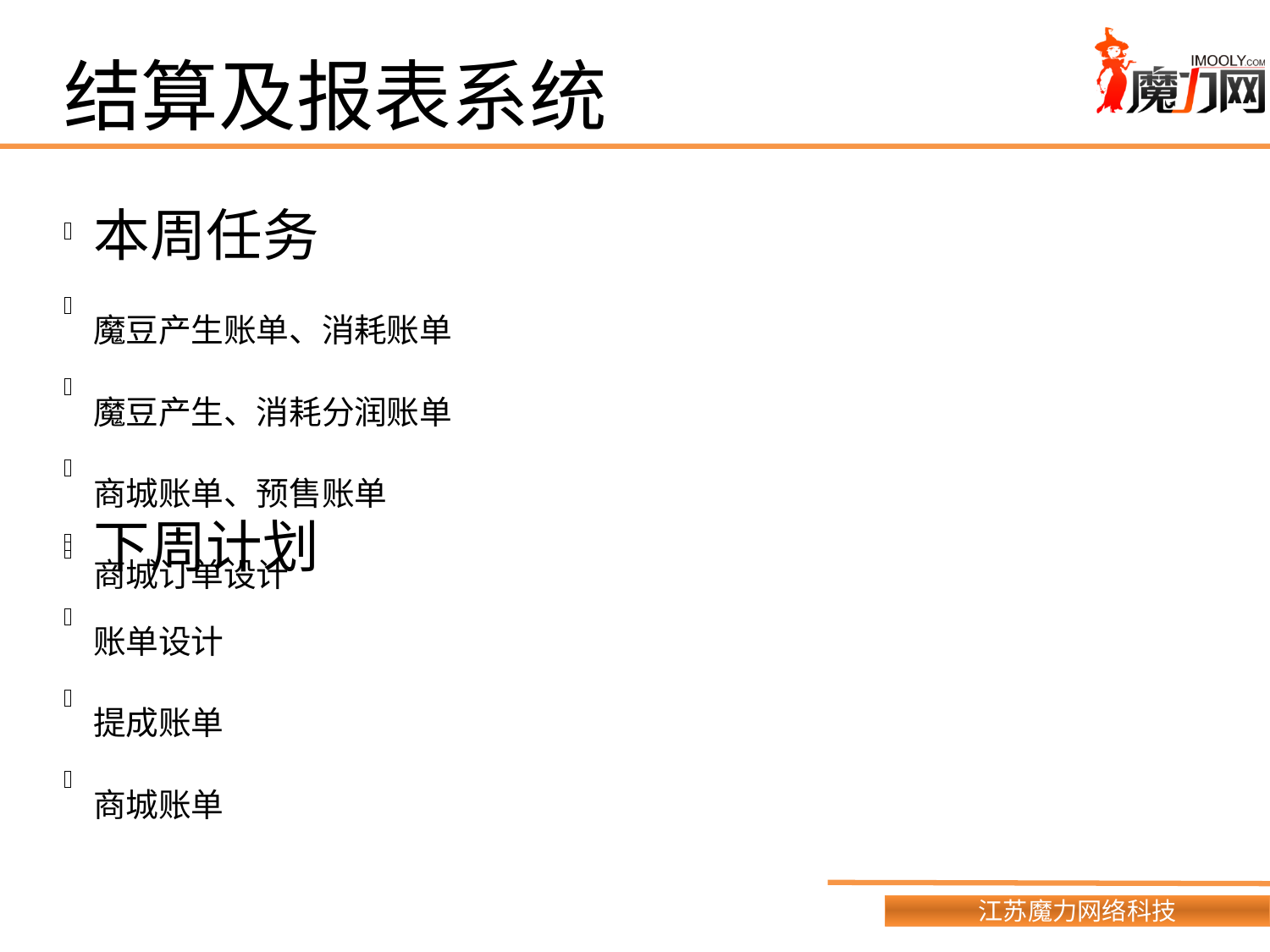

结算及报表系统

本周任务
魔豆产生账单、消耗账单
魔豆产生、消耗分润账单
商城账单、预售账单
商城订单设计

下周计划
账单设计
提成账单
商城账单